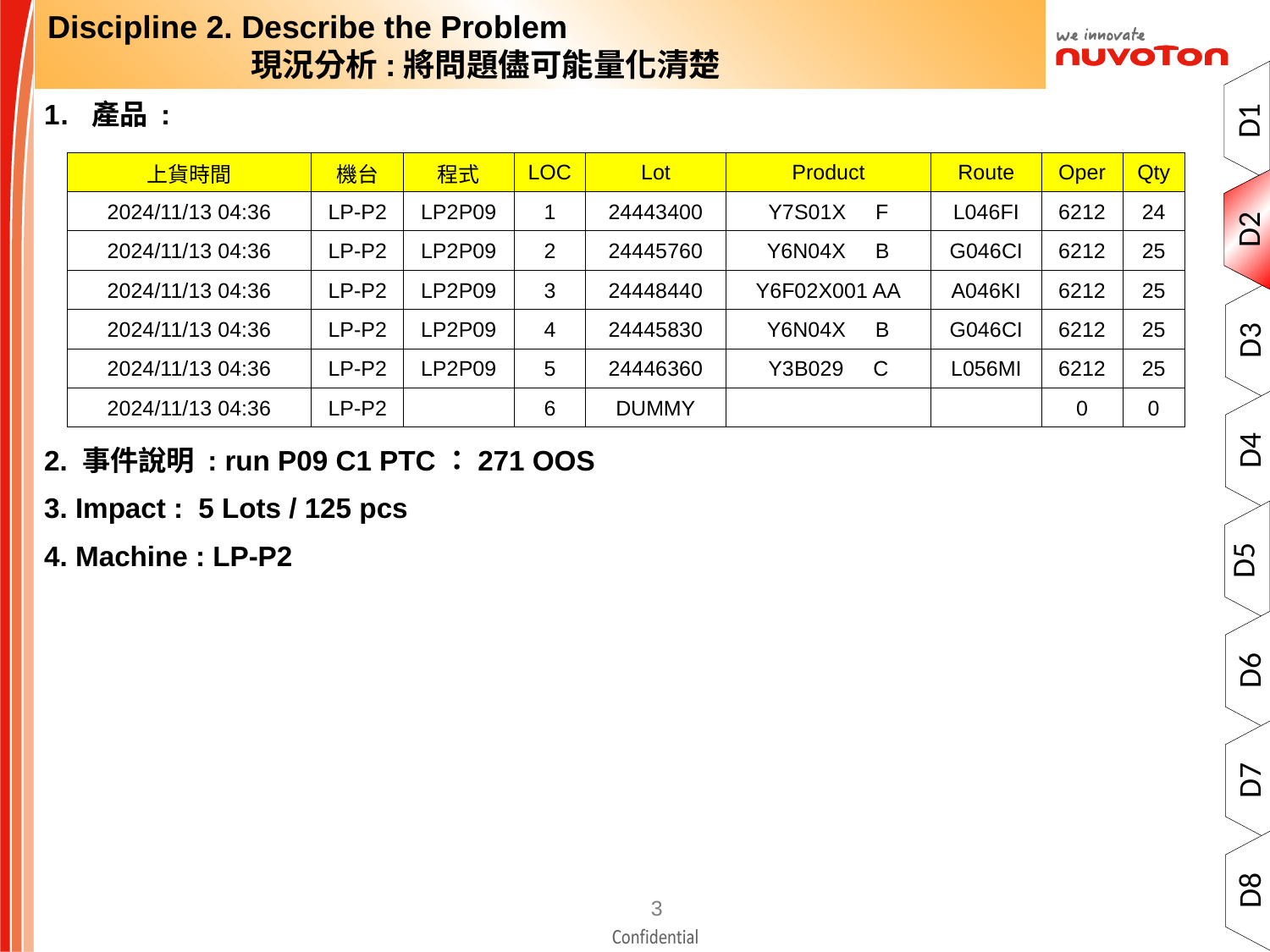

Discipline 2. Describe the Problem
                      現況分析:將問題儘可能量化清楚
D1
產品 :

2. 事件說明 : run P09 C1 PTC：271 OOS
3. Impact :  5 Lots / 125 pcs
4. Machine : LP-P2

| 上貨時間 | 機台 | 程式 | LOC | Lot | Product | Route | Oper | Qty |
| --- | --- | --- | --- | --- | --- | --- | --- | --- |
| 2024/11/13 04:36 | LP-P2 | LP2P09 | 1 | 24443400 | Y7S01X F | L046FI | 6212 | 24 |
| 2024/11/13 04:36 | LP-P2 | LP2P09 | 2 | 24445760 | Y6N04X B | G046CI | 6212 | 25 |
| 2024/11/13 04:36 | LP-P2 | LP2P09 | 3 | 24448440 | Y6F02X001 AA | A046KI | 6212 | 25 |
| 2024/11/13 04:36 | LP-P2 | LP2P09 | 4 | 24445830 | Y6N04X B | G046CI | 6212 | 25 |
| 2024/11/13 04:36 | LP-P2 | LP2P09 | 5 | 24446360 | Y3B029 C | L056MI | 6212 | 25 |
| 2024/11/13 04:36 | LP-P2 |  | 6 | DUMMY |  |  | 0 | 0 |
D2

D3

D4

D5

D6

D7

D8

3